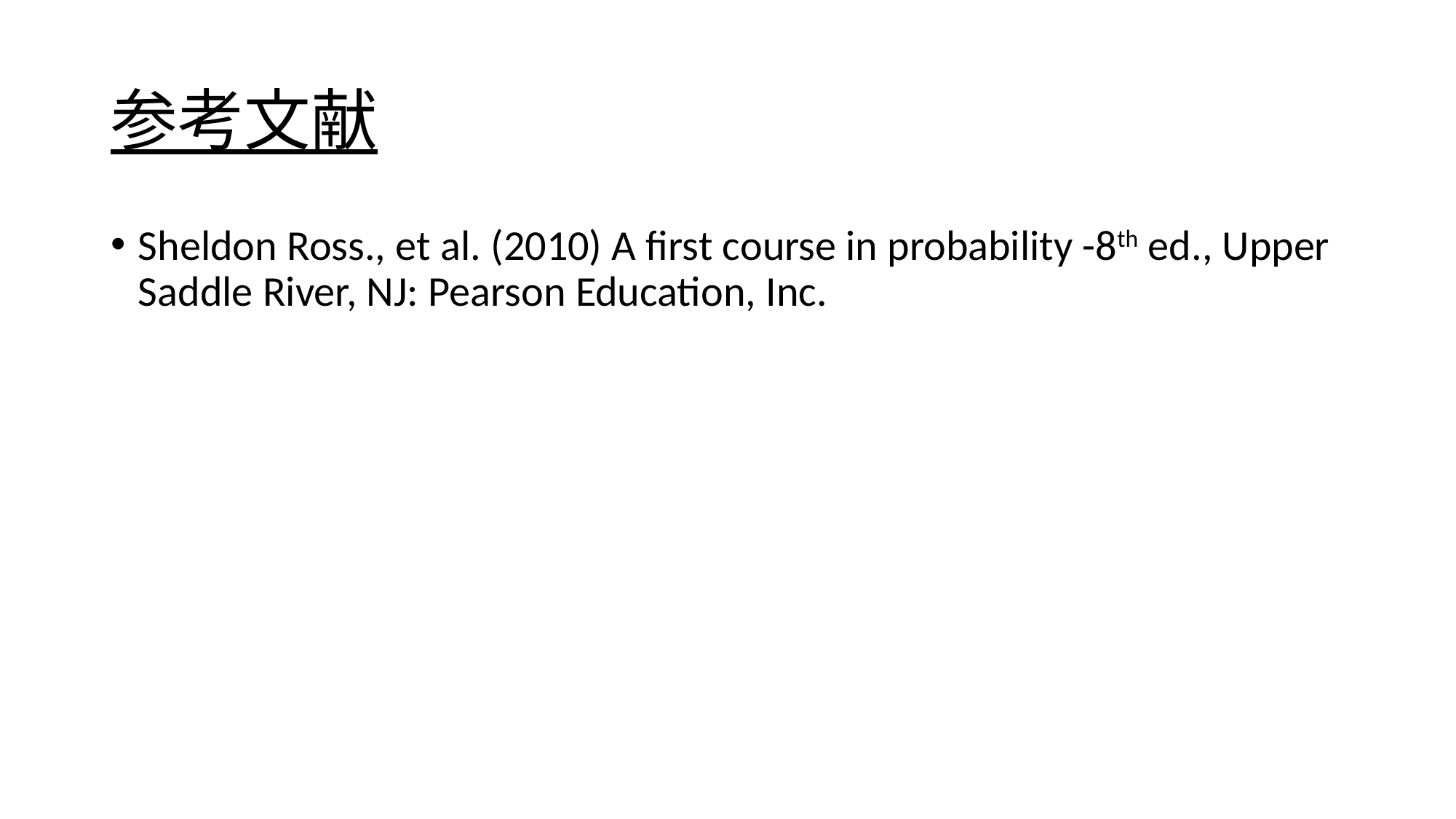

# 参考文献
Sheldon Ross., et al. (2010) A first course in probability -8th ed., Upper Saddle River, NJ: Pearson Education, Inc.